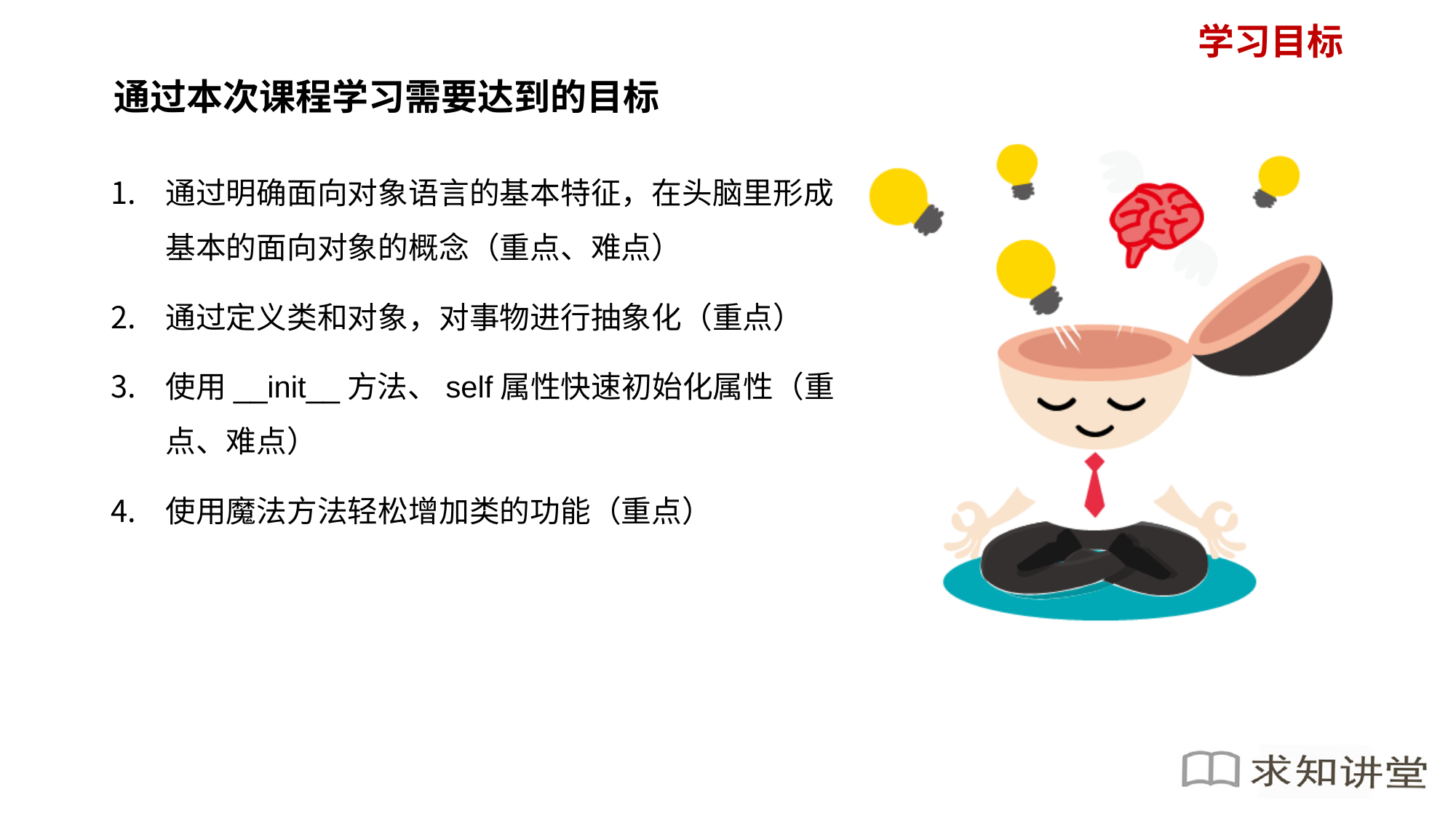

通过明确面向对象语言的基本特征，在头脑里形成基本的面向对象的概念（重点、难点）
通过定义类和对象，对事物进行抽象化（重点）
使用__init__方法、self属性快速初始化属性（重点、难点）
使用魔法方法轻松增加类的功能（重点）